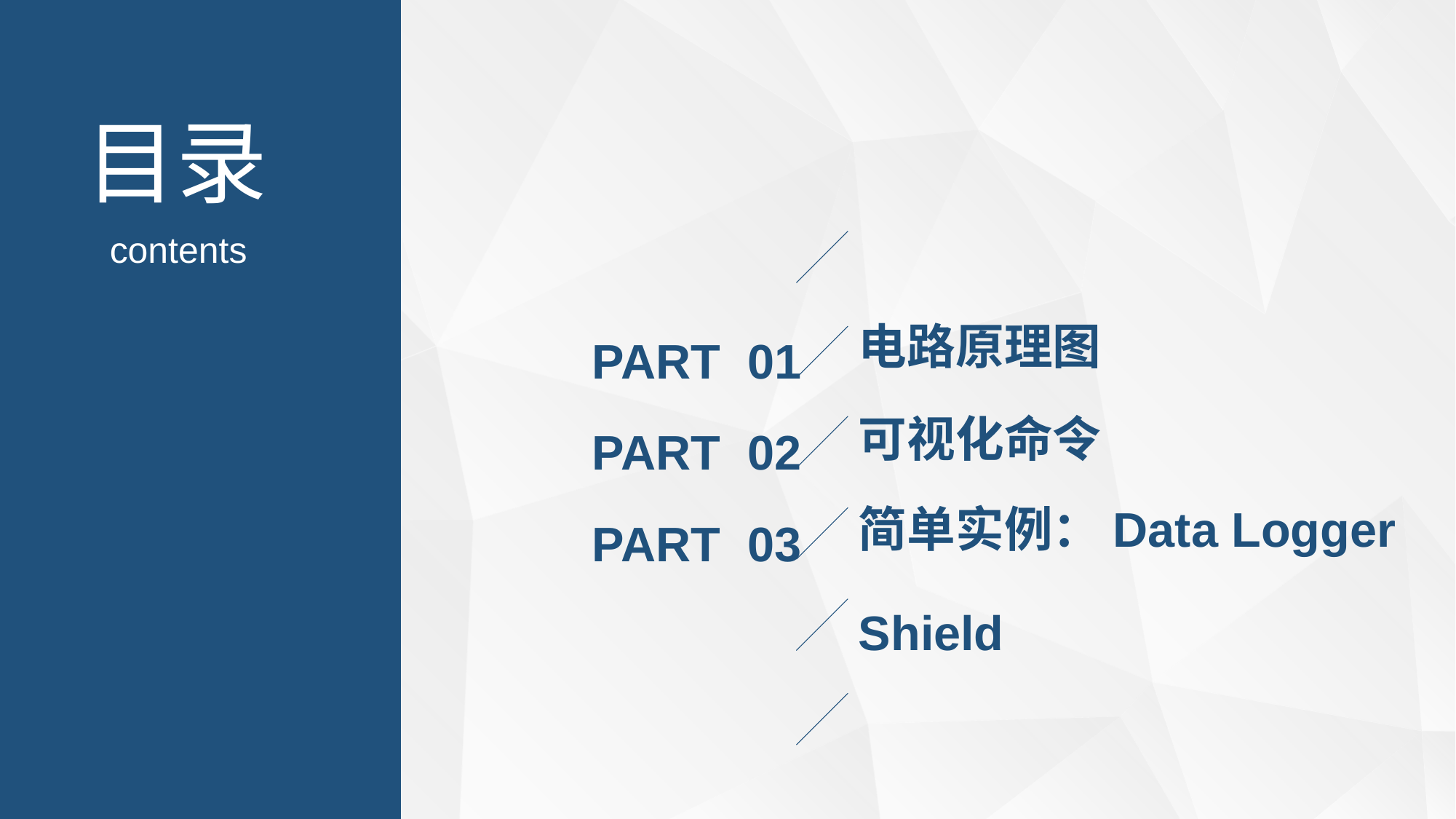

电路原理图
PART  01
可视化命令
PART  02

简单实例：Data Logger
Shield
PART  03